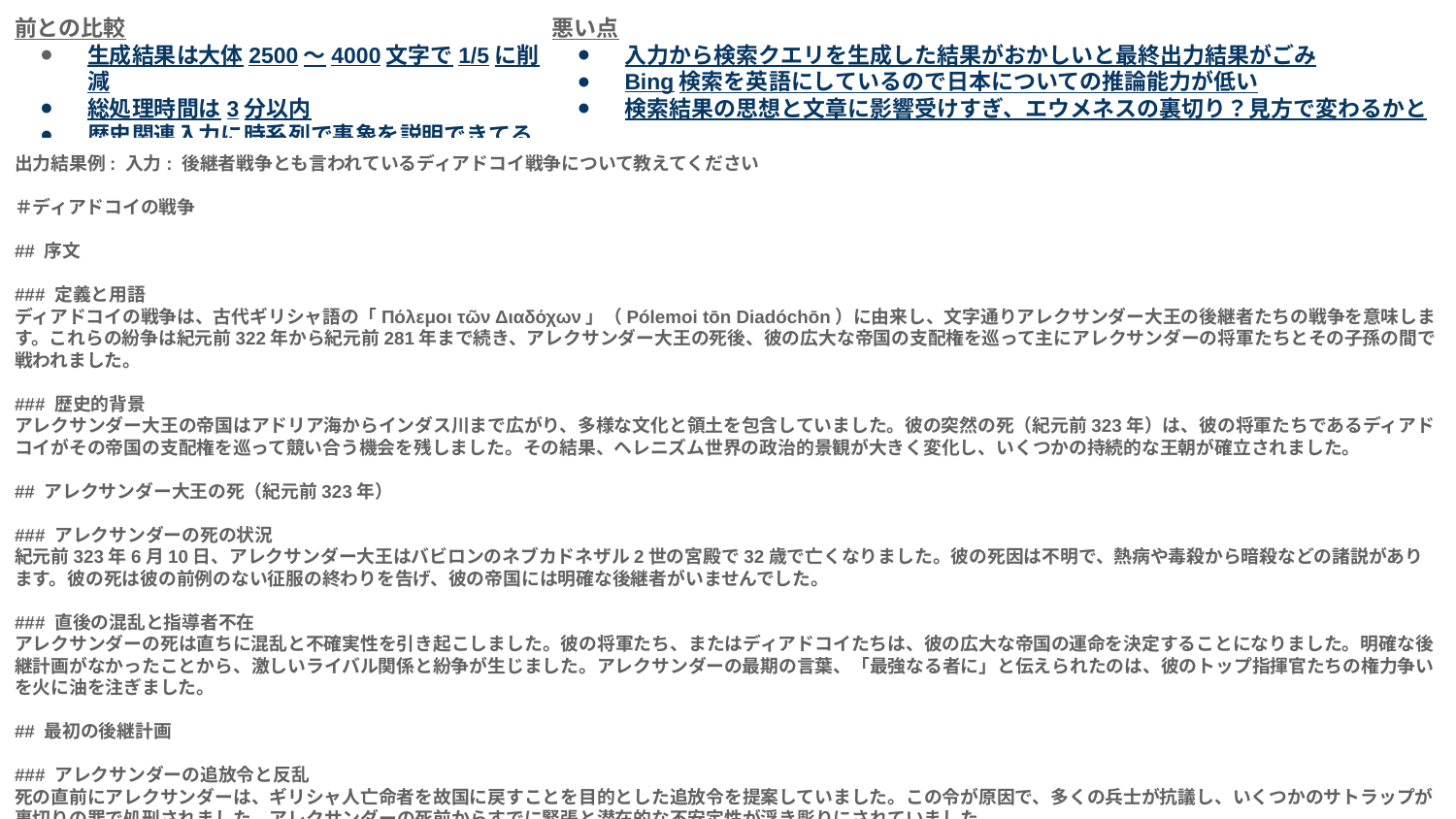

前との比較
生成結果は大体2500～4000文字で1/5に削減
総処理時間は3分以内
歴史関連入力に時系列で事象を説明できてる
悪い点
入力から検索クエリを生成した結果がおかしいと最終出力結果がごみ
Bing検索を英語にしているので日本についての推論能力が低い
検索結果の思想と文章に影響受けすぎ、エウメネスの裏切り？見方で変わるかと
出力結果例: 入力: 後継者戦争とも言われているディアドコイ戦争について教えてください

＃ディアドコイの戦争

## 序文

### 定義と用語
ディアドコイの戦争は、古代ギリシャ語の「Πόλεμοι τῶν Διαδόχων」（Pólemoi tōn Diadóchōn）に由来し、文字通りアレクサンダー大王の後継者たちの戦争を意味します。これらの紛争は紀元前322年から紀元前281年まで続き、アレクサンダー大王の死後、彼の広大な帝国の支配権を巡って主にアレクサンダーの将軍たちとその子孫の間で戦われました。

### 歴史的背景
アレクサンダー大王の帝国はアドリア海からインダス川まで広がり、多様な文化と領土を包含していました。彼の突然の死（紀元前323年）は、彼の将軍たちであるディアドコイがその帝国の支配権を巡って競い合う機会を残しました。その結果、ヘレニズム世界の政治的景観が大きく変化し、いくつかの持続的な王朝が確立されました。

## アレクサンダー大王の死（紀元前323年）

### アレクサンダーの死の状況
紀元前323年6月10日、アレクサンダー大王はバビロンのネブカドネザル2世の宮殿で32歳で亡くなりました。彼の死因は不明で、熱病や毒殺から暗殺などの諸説があります。彼の死は彼の前例のない征服の終わりを告げ、彼の帝国には明確な後継者がいませんでした。

### 直後の混乱と指導者不在
アレクサンダーの死は直ちに混乱と不確実性を引き起こしました。彼の将軍たち、またはディアドコイたちは、彼の広大な帝国の運命を決定することになりました。明確な後継計画がなかったことから、激しいライバル関係と紛争が生じました。アレクサンダーの最期の言葉、「最強なる者に」と伝えられたのは、彼のトップ指揮官たちの権力争いを火に油を注ぎました。

## 最初の後継計画

### アレクサンダーの追放令と反乱
死の直前にアレクサンダーは、ギリシャ人亡命者を故国に戻すことを目的とした追放令を提案していました。この令が原因で、多くの兵士が抗議し、いくつかのサトラップが裏切りの罪で処刑されました。アレクサンダーの死前からすでに緊張と潜在的な不安定性が浮き彫りにされていました。

### ペルディッカスと指輪
アレクサンダーは死の床で、彼の信頼する将軍の一人であるペルディッカスに指輪を手渡ししました。多くの人がこれをアレクサンダーによるペルディッカスの後継者という認識したが、それでも指導権をめぐる争いは収まりませんでした。ペルディッカスは摂政の役割を引き受けましたが、直ちに他の将軍たちからその権威が挑戦されました。

### 将軍たちの分裂
最初の後継争いでは、指揮官たちは王位継承者候補に対する支持で分かれました。主要な人物には、アレクサンダーの異母兄弟であるアリダイオス（フィリッポス3世）や、まだ胎児であったアレクサンダー4世などが含まれていました。将軍たちの間の意見の不一致が、長期にわたるディアドコイの戦争の舞台を築き上げました。

## ラミア戦争（紀元前323-322年）

### 起因と主要な出来事
ラミア戦争は、アレクサンダーの死の直後に起こった紛争の一つでした。アテナとアイトリアは、マケドニアの支配に反抗し、自治を回復することを目指しました。この戦争は、マケドニアの覇権を拒否し、権力の空白を利用しようとした欲望によって引き起こされました。

### アテナとアイトリアの反乱
反乱では、ギリシャ軍が初期に優位を占めたラミア包囲戦など、重要な戦闘が繰り広げられました。しかし、統一された指導者不在や資源の不足が最終的に彼らの努力を阻害しました。

### アンティパトロスとクラテロスの介入
マケドニアの摂政であるアンティパトロスとアレクサンダーの主要な将軍の一人であるクラテロスが反乱を鎮圧するために介入しました。紀元前322年のクラノンの戦いでは、ギリシャ軍の敗北により、マケドニアに対する支配がしっかりと再確立されました。

## バビロンの分割（紀元前322年）

### 地域の分割
紀元前322年、アレクサンダーの将軍たちによって彼の帝国を管理可能な地域に分割するためのバビロンの分割が合意されました。この合意は、統一の様相を保ちつつ、統治の実際的な側面を認識することを目的としていました。

### 主要人物と彼らの任務
分割により、さまざまな指揮官に地域が割り当てられました。アンティパトロスとクラテロスがマケドンとギリシャを受け取り、プトレマイオスがエジプトを確保し、リュシマコスがトラキアを、エウメネスがカッパドキアを、アンティゴノスがフリギアを担当しました。この分割は、各将軍が影響を拡大しようとする中で将来の紛争の基盤を築きました。

## 初期の後継戦争（紀元前322-320年）

### 領土紛争
初期の後継戦争は、領土紛争と野心によって勃発しました。摂政であるペルディッカスは、他の将軍たちからの不満を抱え、彼らの割り当てに不満を持ち大きな権力を求められました。

### ペルディッカス対プトレマイオス
ペルディッカスがエジプトに侵攻してプトレマイオスを打倒しようとした試みは失敗に終わりました。彼の兵士たちが暴動を起こし、結果的に彼は紀元前321年に暗殺されました。この出来事は同盟関係の脆弱性と権力争いの不安定性を浮き彫りにしました。

### トリパラデイソスの条約
ペルディッカスの死後、紀元前321年にトリパラデイソスの条約が締結され、領土が再分配され、新たな摂政が任命されました。この条約は一時的に状況を安定させましたが、根本的な紛争を解決することはありませんでした。

## 第二次後継戦争（紀元前319-315年）

### カッサンドロス対ポリペルコン
第二次後継戦争では、カッサンドロスとポリペルコンがマケドンとギリシャの支配権を巡って争いました。最初は摂政として任命されたポリペルコンは、カッサンドロスからの反対に直面し、自らの権威を確立しようとしました。

### 変動する同盟関係
この時期の同盟関係は流動的で、さまざまな指揮官が戦略的な利点を得るために陣営を変えました。戦争はカッサンドロスが権力を固めることで終結しましたが、この紛争は地域を政治的に分断し、不安定にしました。

## 第三次後継戦争（紀元前314-311年）

### アンティゴノスの野望
アンティゴノスは、最も手ごわいディアドコイの一人としてアレクサンダーの帝国を再統一しようとしました。彼の野望は、他の将軍たちにとって自らの権力に対する脅威と見なされ、対立を引き起こしました。

### エウメネスとの対立
アレクサンダーの家族の忠実な支持者であるエウメネスは、アンティゴノスにとっての主要なライバルとして浮上しました。初期の成功にもかかわらず、エウメネスは最終的に自らの部下に裏切られ、紀元前316年に処刑されました。これによりアンティゴノスの地位が固定されました。

### エウメネスの裏切りと処刑
エウメネスの裏切りは、ディアドコイの間の忠誠心の不確かさを示しました。彼の処刑はアンティゴノスにとって重要な勝利をもたらしましたが、他の将軍たちの間の対立を激化させました。

## バビロニア戦争（紀元前311-309年）

### セレウコスの権力回復
最初は脇に置かれていたセレウコスは、プトレマイオスの支援を受けてバビロニアの支配権を回復しました。これはセレウコスの隆盛とセレウコス朝の確立の始まりでした。

### プトレマイオスとアンティゴノスの役割
バビロニア戦争では、セレウコスとプトレマイオスがアンティゴノスと彼の息子デメトリオスに対抗して同盟を組みました。この紛争はアレクサンダーの帝国をさらに分裂させ、将来の戦争の舞台を設定しました。

## 第四次後継戦争（紀元前308-301年）

### アンティゴノスとデメトリオスに対する連合
第四次後継戦争では、カッサンドロス、プトレマイオス、リュシマコス、セレウコスからなる連合がアンティゴノスとデメトリオスに対抗しました。この連合は、アンティゴノスの権力拡大を抑制し、帝国を再統一させないようにすることを目指しました。

### イプソスの戦い
紀元前301年のイプソスの戦いは、アンティゴノスの敗北と死をもたらしました。彼の領土は勝者たちに分割され、彼の野望の終わりとヘレニズム諸王国の確立を示すものでした。

### アンティゴノスの死
イプソスでのアンティゴノスの死は、ディアドコイの戦争の転換点となりました。これはアレクサンダーの帝国の最終的な分割と、三つの主要なヘレニズム王朝の台頭をもたらしました。

## 王朝の確立

### アンティゴノス朝
アンティゴノス朝は、アンティゴノスの子孫によって建てられ、マケドンとギリシャの一部を支配しました。初期の挫折にもかかわらず、彼らはローマの征服まで支配を維持しました。

### トレマー朝
プトレマイオス1世ソテルによって創設されたプトレマイオス朝は、エジプトを支配し、アレクサンドリアを主要な文化・知的中心地として確立しました。この王朝は紀元前30年のエジプト併合まで続きました。

### セレウコス朝
セレウコス1世ニカトルによって創設されたセレウコス朝は、アジア小アジアからインダス川流域まで広がる広大な領土を支配しました。

## 参考リンク
- https://en.wikipedia.org/wiki/Wars_of_the_Diadochi
- https://www.worldhistory.org/Wars_of_the_Diadochi/
- https://www.thecollector.com/who-were-the-diadochi-of-alexander-the-great/
- https://www.livius.org/articles/concept/diadochi/
- https://www.ancient-origins.net/history-important-events/diadochi-0016823
- https://www.worldhistory.org/timeline/Wars_of_the_Diadochi/
- https://history-maps.com/story/Seleucid-Empire/event/Wars-of-the-Diadochi